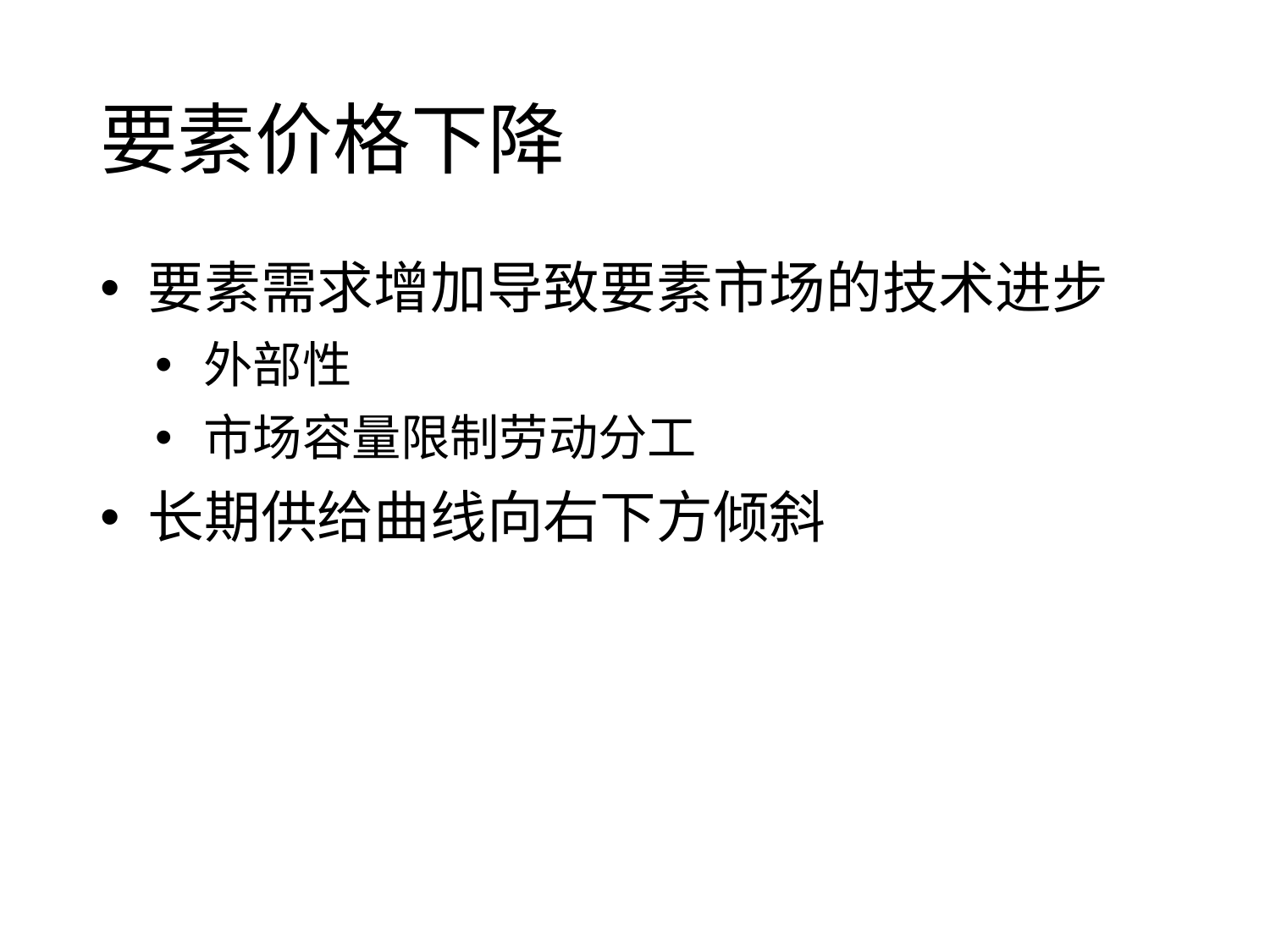

# 要素价格下降
要素需求增加导致要素市场的技术进步
外部性
市场容量限制劳动分工
长期供给曲线向右下方倾斜